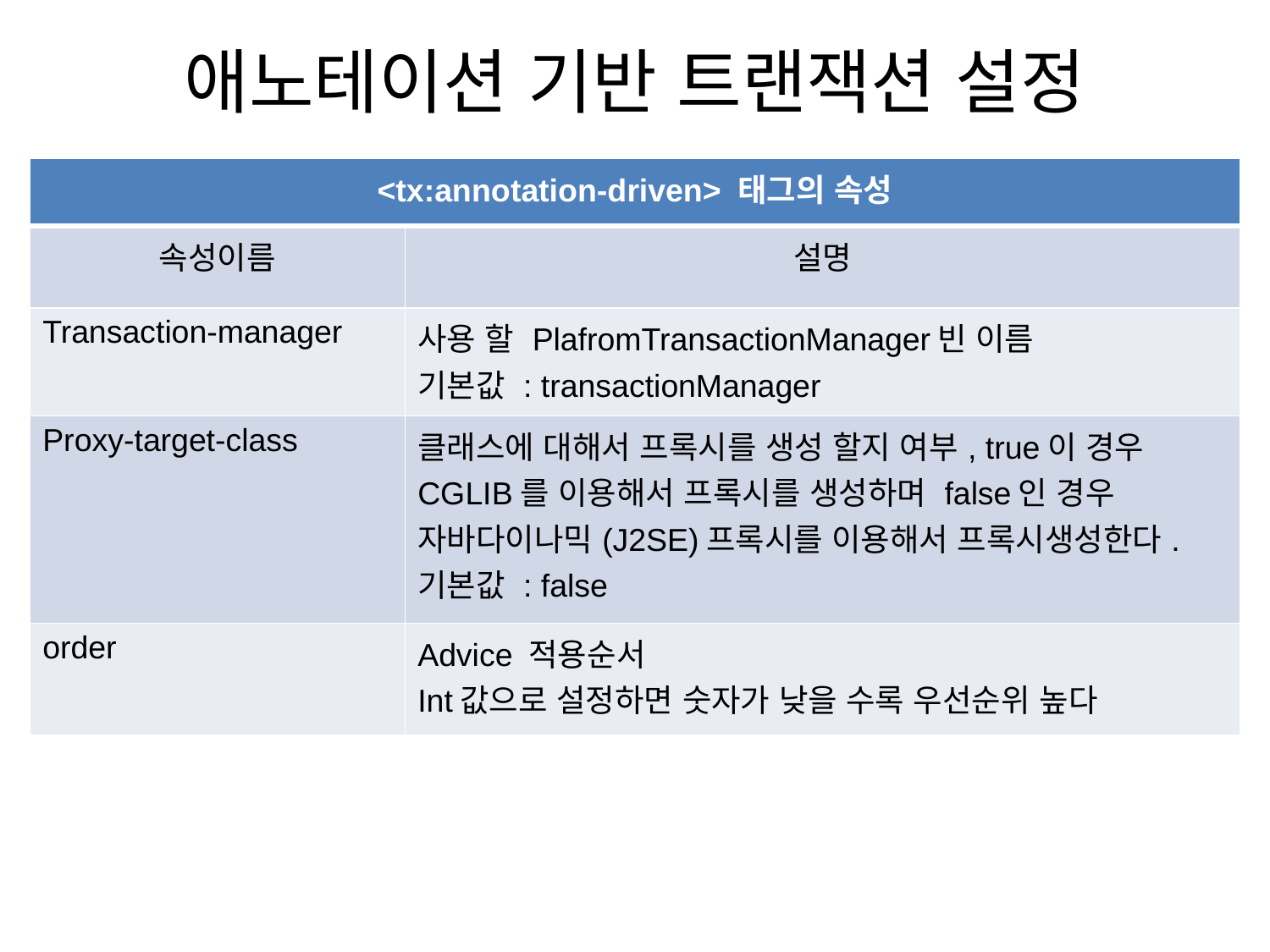

# 애노테이션 기반 트랜잭션 설정
| <tx:annotation-driven> 태그의 속성 |  |
| --- | --- |
| 속성이름 | 설명 |
| Transaction-manager | 사용 할 PlafromTransactionManager빈 이름 기본값 : transactionManager |
| Proxy-target-class | 클래스에 대해서 프록시를 생성 할지 여부, true이 경우 CGLIB를 이용해서 프록시를 생성하며 false인 경우 자바다이나믹(J2SE)프록시를 이용해서 프록시생성한다. 기본값 : false |
| order | Advice 적용순서 Int값으로 설정하면 숫자가 낮을 수록 우선순위 높다 |